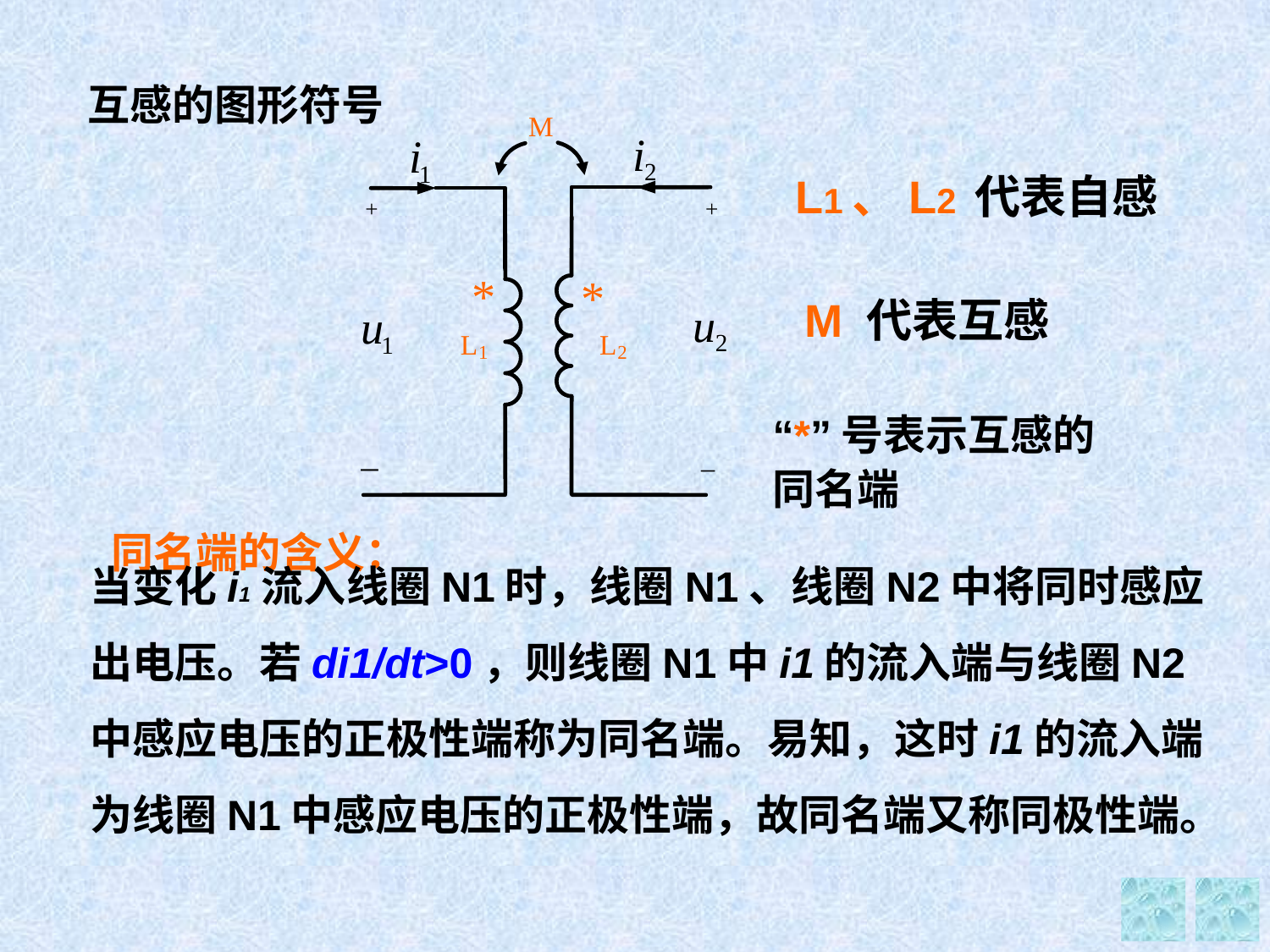

互感的图形符号

M
i
2
i
1

+
+

*
*

u
2
u
1

—
—

L
L
1
2
L1、L2 代表自感
M 代表互感

“*”号表示互感的同名端
同名端的含义：
当变化i1 流入线圈N1时，线圈N1、线圈N2中将同时感应出电压。若di1/dt>0，则线圈N1中i1的流入端与线圈N2中感应电压的正极性端称为同名端。易知，这时i1的流入端为线圈N1中感应电压的正极性端，故同名端又称同极性端。